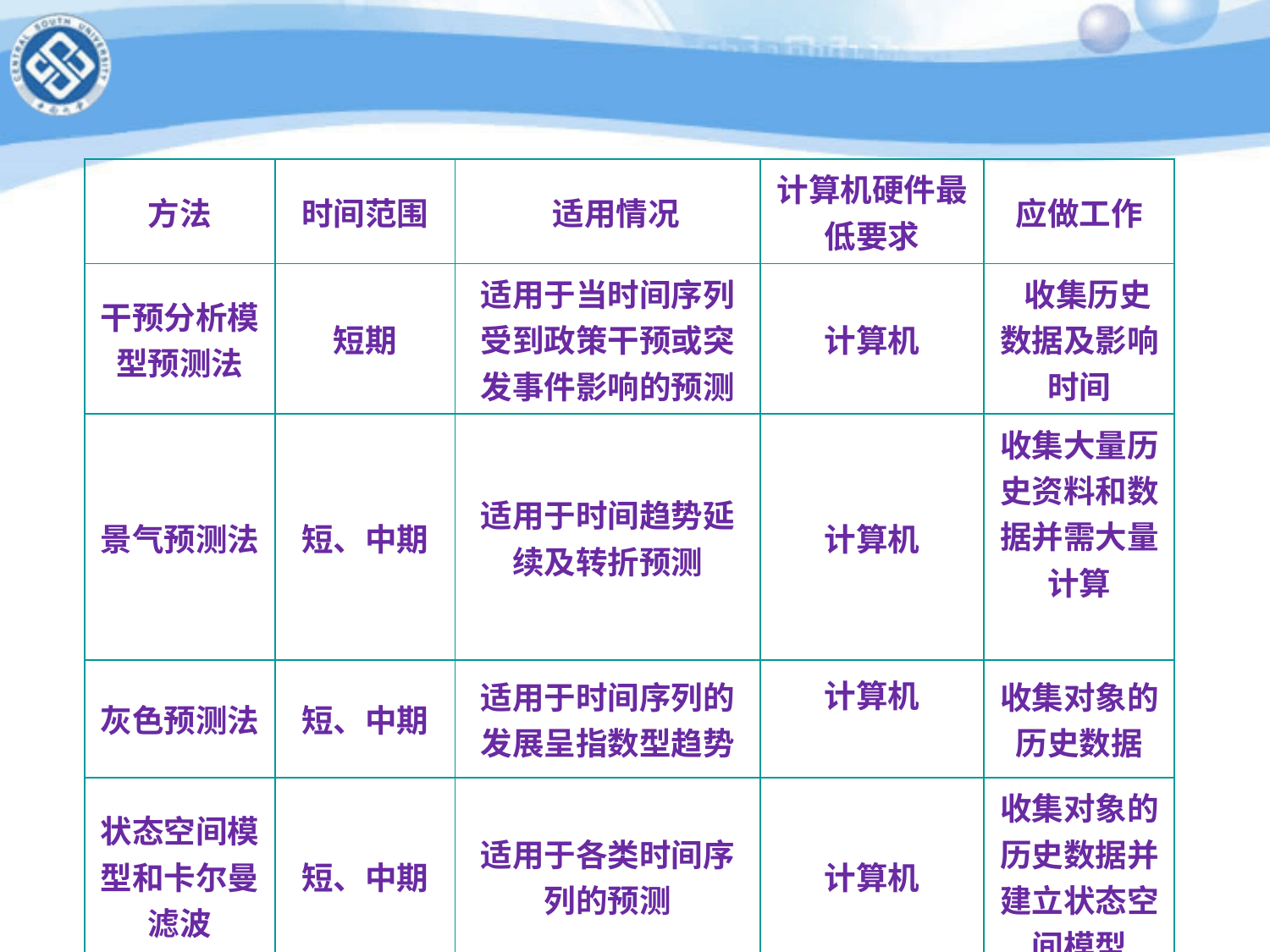

| 方法 | 时间范围 | 适用情况 | 计算机硬件最低要求 | 应做工作 |
| --- | --- | --- | --- | --- |
| 干预分析模型预测法 | 短期 | 适用于当时间序列受到政策干预或突发事件影响的预测 | 计算机 | 收集历史数据及影响时间 |
| 景气预测法 | 短、中期 | 适用于时间趋势延续及转折预测 | 计算机 | 收集大量历史资料和数据并需大量计算 |
| 灰色预测法 | 短、中期 | 适用于时间序列的发展呈指数型趋势 | 计算机 | 收集对象的历史数据 |
| 状态空间模型和卡尔曼滤波 | 短、中期 | 适用于各类时间序列的预测 | 计算机 | 收集对象的历史数据并建立状态空间模型 |